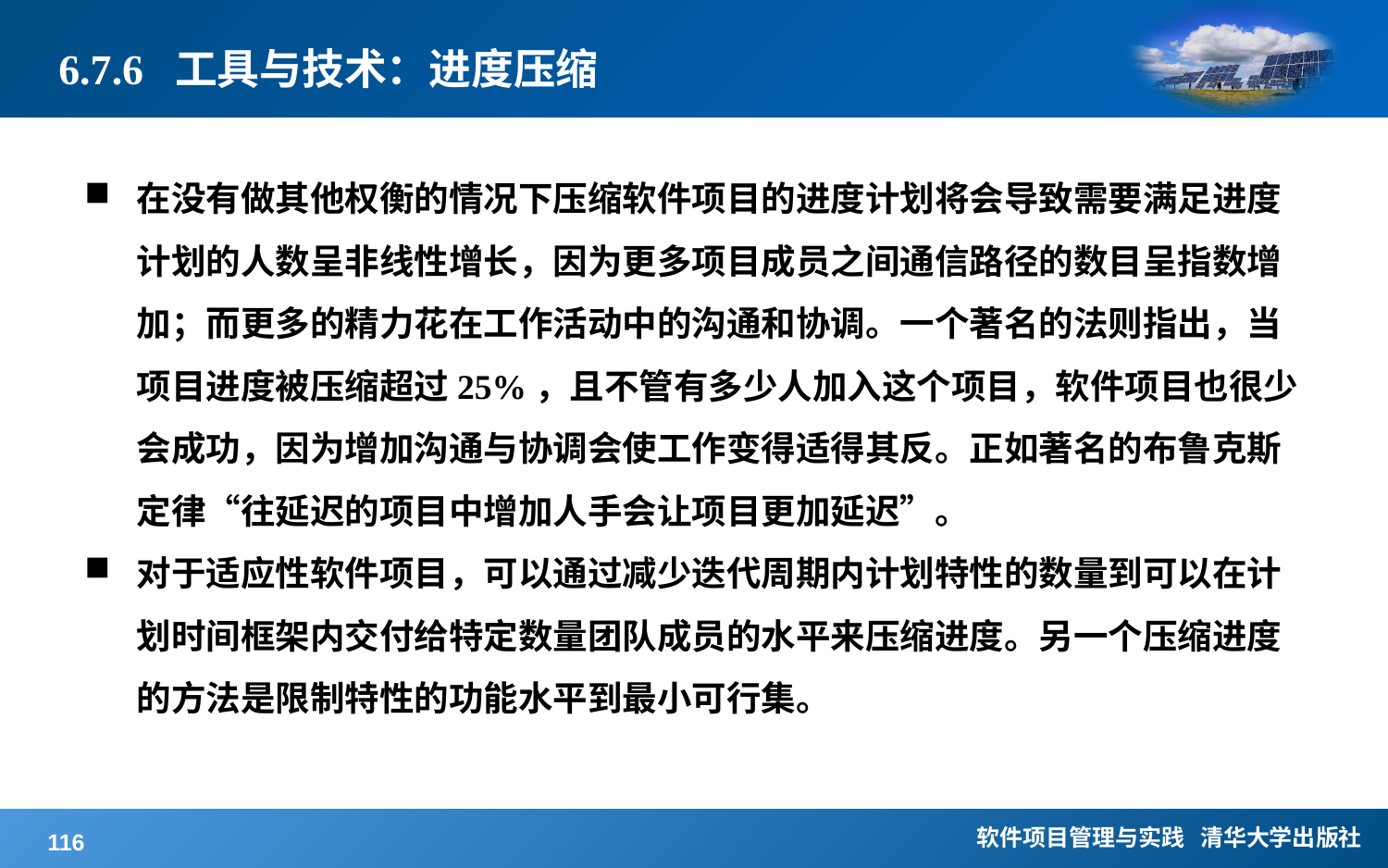

# 6.7.6  工具与技术：进度压缩
在没有做其他权衡的情况下压缩软件项目的进度计划将会导致需要满足进度计划的人数呈非线性增长，因为更多项目成员之间通信路径的数目呈指数增加；而更多的精力花在工作活动中的沟通和协调。一个著名的法则指出，当项目进度被压缩超过25%，且不管有多少人加入这个项目，软件项目也很少会成功，因为增加沟通与协调会使工作变得适得其反。正如著名的布鲁克斯定律“往延迟的项目中增加人手会让项目更加延迟”。
对于适应性软件项目，可以通过减少迭代周期内计划特性的数量到可以在计划时间框架内交付给特定数量团队成员的水平来压缩进度。另一个压缩进度的方法是限制特性的功能水平到最小可行集。